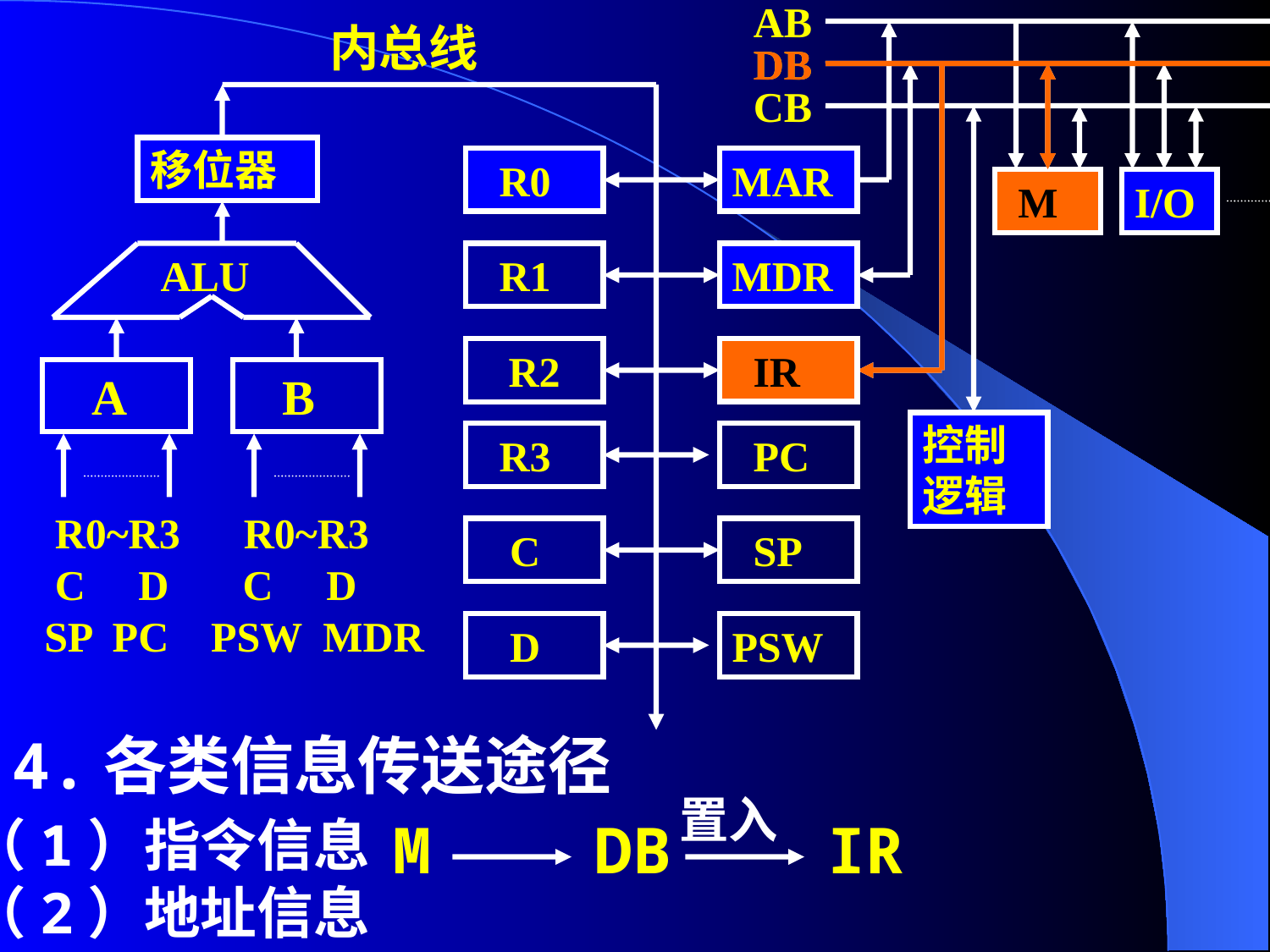

AB
内总线

DB
DB

CB

移位器
  R0
MAR
 M
 M
I/O

ALU

  R1
MDR

R2
  IR
  IR
   A
   B

控制逻辑
  R3
  PC

    R0~R3      R0~R3
    C     D       C     D
   SP  PC    PSW  MDR
   C
  SP

   D
PSW

4.各类信息传送途径
（1）指令信息
（2）地址信息
置入
M
DB
IR